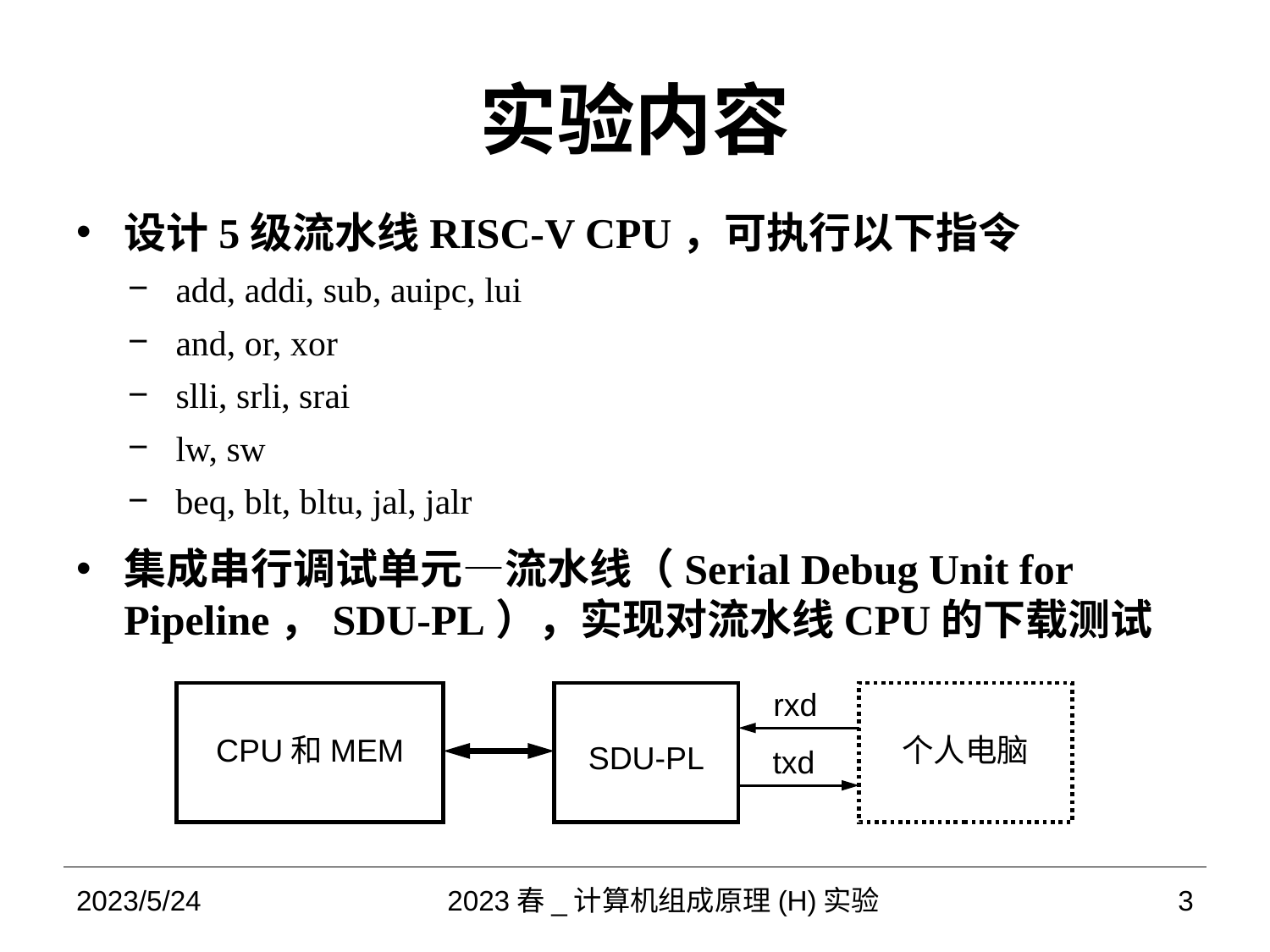

# 实验内容
设计5级流水线RISC-V CPU，可执行以下指令
add, addi, sub, auipc, lui
and, or, xor
slli, srli, srai
lw, sw
beq, blt, bltu, jal, jalr
集成串行调试单元—流水线（Serial Debug Unit for Pipeline，SDU-PL），实现对流水线CPU的下载测试

CPU和MEM
个人电脑
SDU-PL
rxd

txd

2023/5/24
2023春_计算机组成原理(H)实验
3